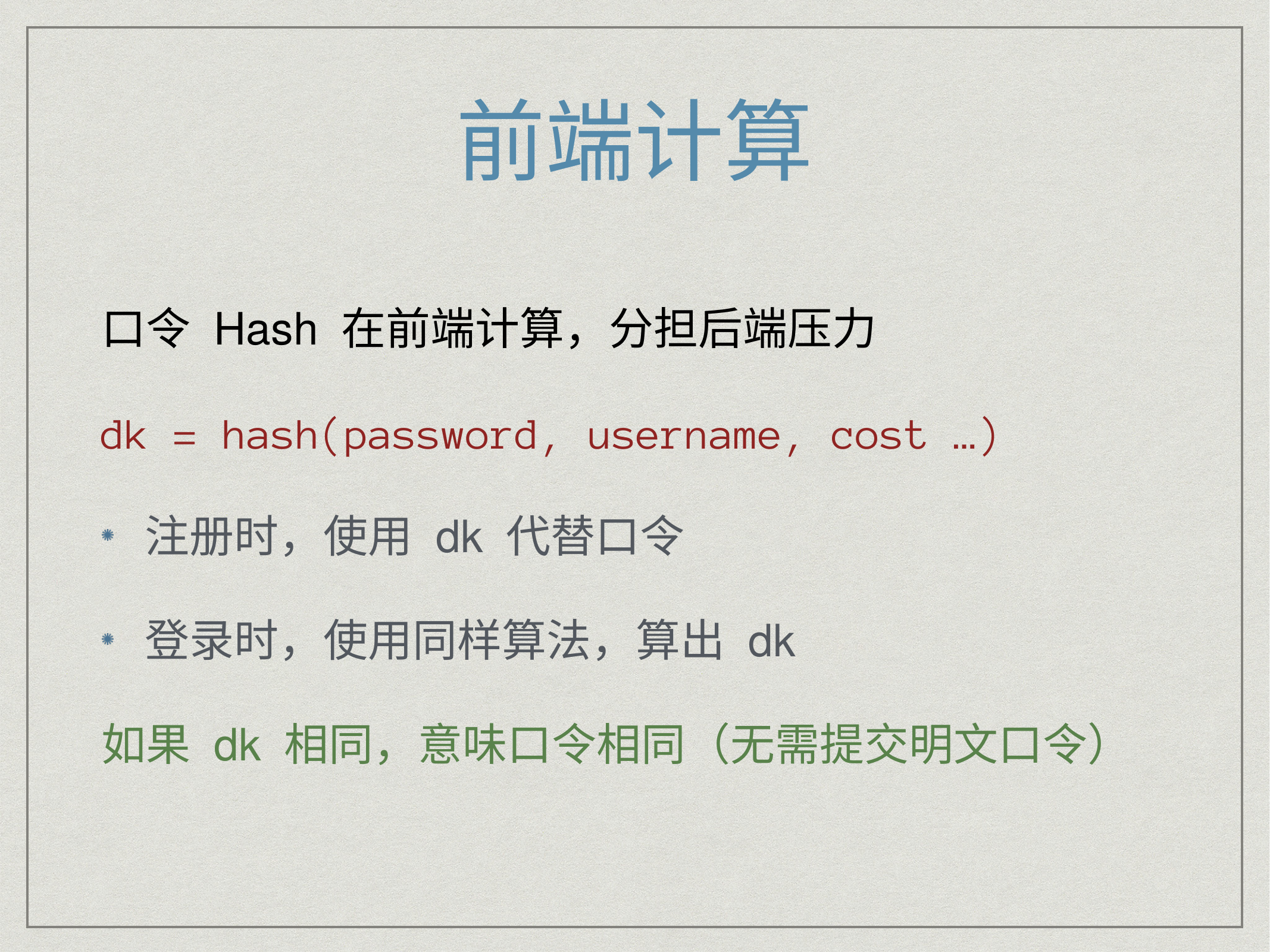

# 前端计算
口令 Hash 在前端计算，分担后端压力
dk = hash(password, username, cost …)
注册时，使用 dk 代替口令
登录时，使用同样算法，算出 dk
如果 dk 相同，意味口令相同（无需提交明文口令）